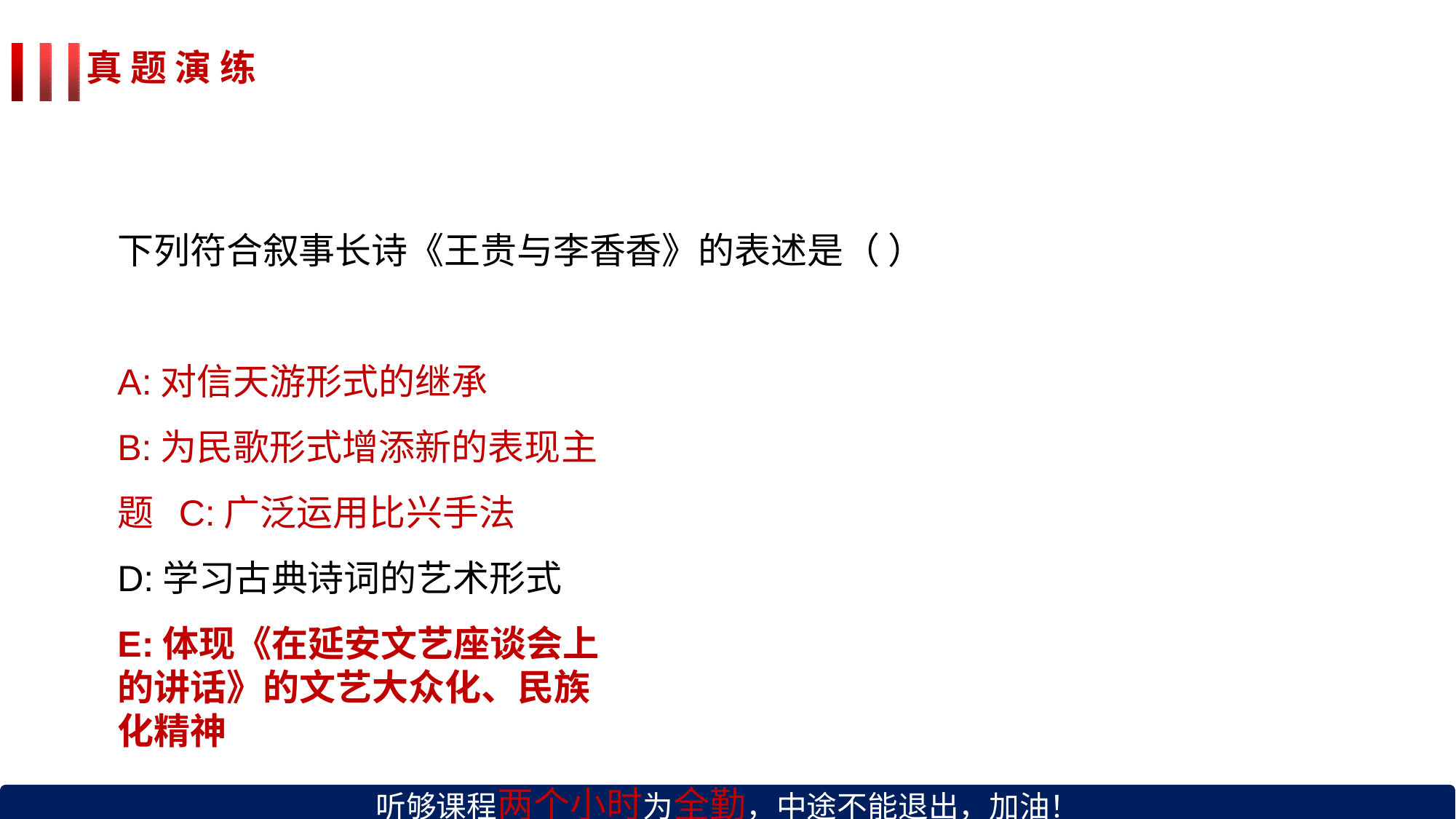

# 真 题 演 练

下列符合叙事长诗《王贵与李香香》的表述是（ ）

A:对信天游形式的继承
B:为民歌形式增添新的表现主题  C:广泛运用比兴手法
D:学习古典诗词的艺术形式
E:体现《在延安文艺座谈会上的讲话》的文艺大众化、民族化精神
30

听够课程两个小时为全勤，中途不能退出，加油！